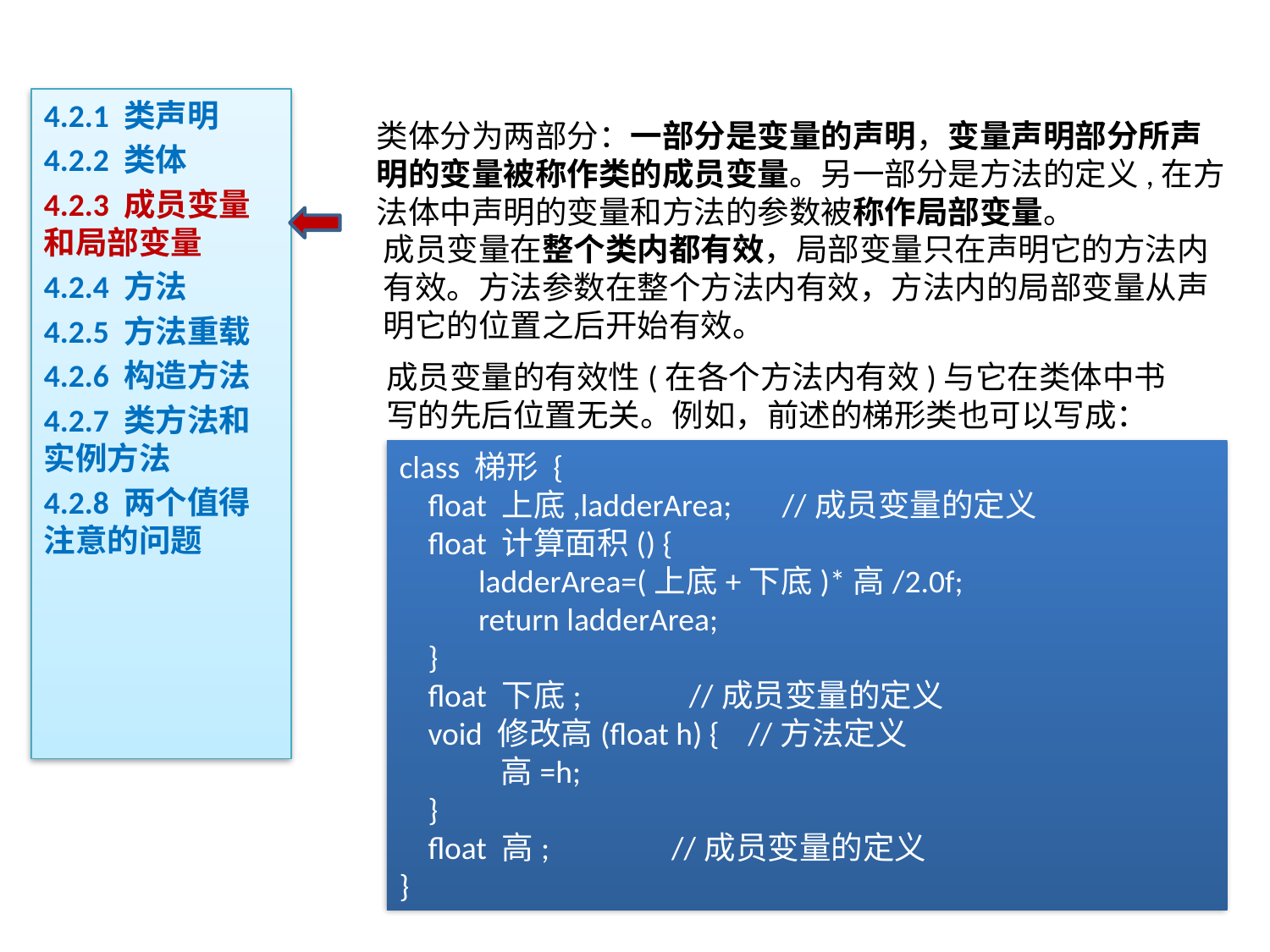

4.2.1 类声明
4.2.2 类体
4.2.3 成员变量和局部变量
4.2.4 方法
4.2.5 方法重载
4.2.6 构造方法
4.2.7 类方法和实例方法
4.2.8 两个值得注意的问题
# 4.2 类
类体分为两部分：一部分是变量的声明，变量声明部分所声明的变量被称作类的成员变量。另一部分是方法的定义,在方法体中声明的变量和方法的参数被称作局部变量。

成员变量在整个类内都有效，局部变量只在声明它的方法内有效。方法参数在整个方法内有效，方法内的局部变量从声明它的位置之后开始有效。
成员变量的有效性(在各个方法内有效)与它在类体中书写的先后位置无关。例如，前述的梯形类也可以写成：
class 梯形 {
    float 上底,ladderArea;       //成员变量的定义
    float 计算面积() {
           ladderArea=(上底+下底)*高/2.0f;
           return ladderArea;
    }
    float 下底;               //成员变量的定义
    void 修改高(float h) {    //方法定义
             高=h;
    }
    float 高;                 //成员变量的定义
}